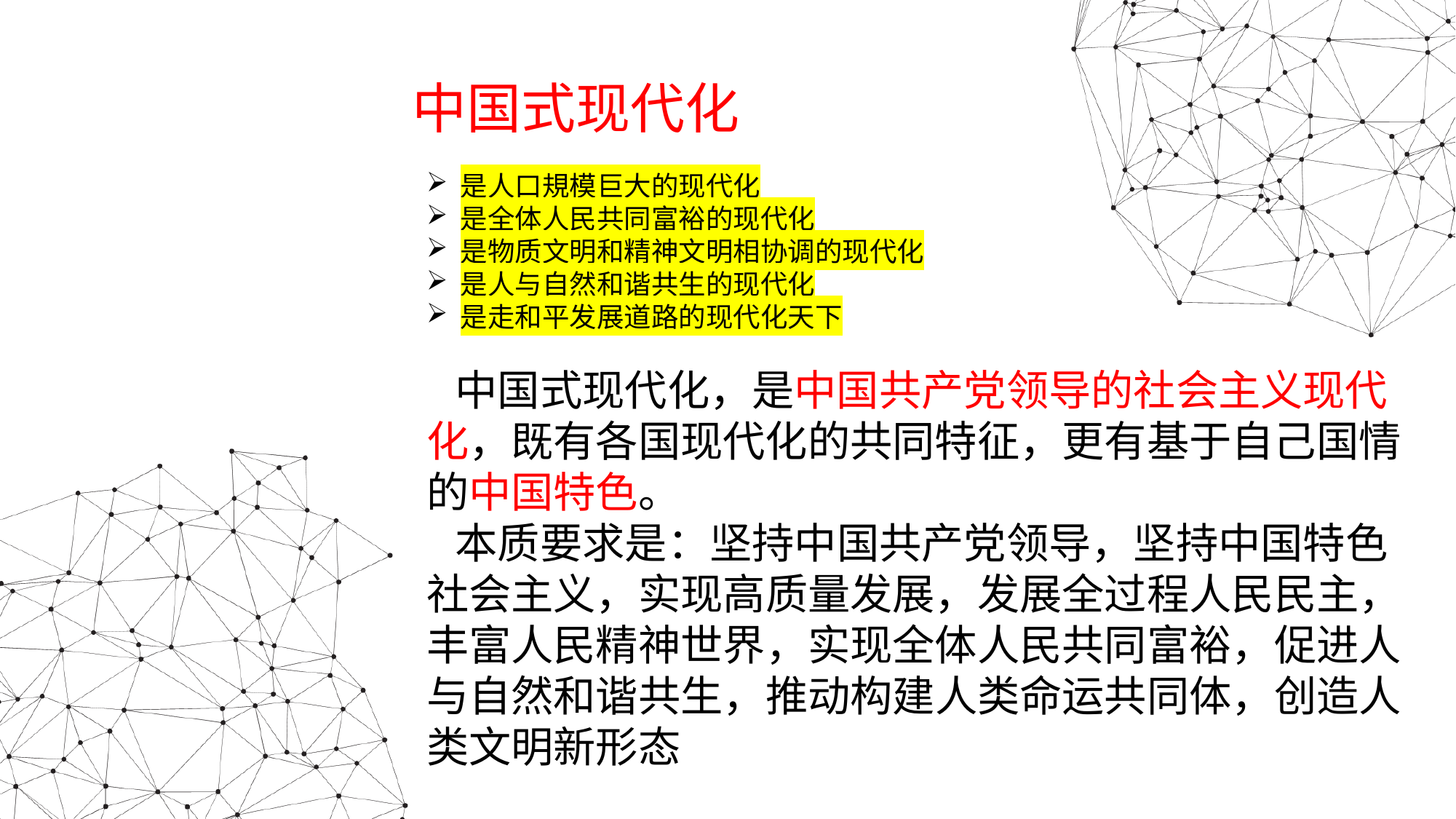

中国式现代化
是人口規模巨大的现代化
是全体人民共同富裕的现代化
是物质文明和精神文明相协调的现代化
是人与自然和谐共生的现代化
是走和平发展道路的现代化天下
  中国式现代化，是中国共产党领导的社会主义现代化，既有各国现代化的共同特征，更有基于自己国情的中国特色。
  本质要求是：坚持中国共产党领导，坚持中国特色社会主义，实现高质量发展，发展全过程人民民主，丰富人民精神世界，实现全体人民共同富裕，促进人与自然和谐共生，推动构建人类命运共同体，创造人类文明新形态